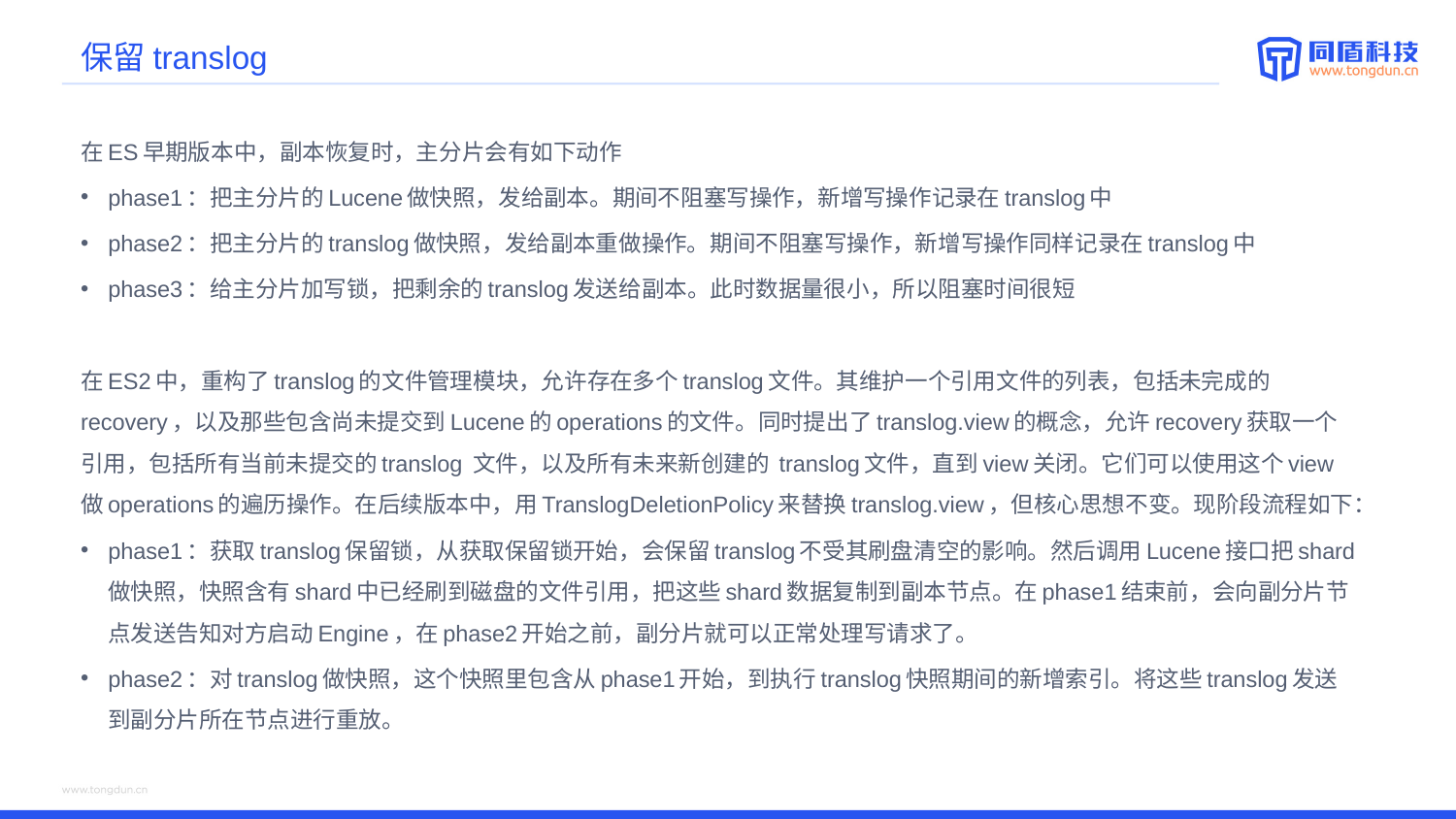

# 保留translog
在ES早期版本中，副本恢复时，主分片会有如下动作
phase1：把主分片的Lucene做快照，发给副本。期间不阻塞写操作，新增写操作记录在translog中
phase2：把主分片的translog做快照，发给副本重做操作。期间不阻塞写操作，新增写操作同样记录在translog中
phase3：给主分片加写锁，把剩余的translog发送给副本。此时数据量很小，所以阻塞时间很短

在ES2中，重构了translog的文件管理模块，允许存在多个translog文件。其维护一个引用文件的列表，包括未完成的recovery，以及那些包含尚未提交到Lucene的operations的文件。同时提出了translog.view的概念，允许recovery获取一个引用，包括所有当前未提交的translog 文件，以及所有未来新创建的 translog文件，直到view关闭。它们可以使用这个view做operations的遍历操作。在后续版本中，用TranslogDeletionPolicy来替换translog.view，但核心思想不变。现阶段流程如下：
phase1：获取translog保留锁，从获取保留锁开始，会保留translog不受其刷盘清空的影响。然后调用Lucene接口把shard做快照，快照含有shard中已经刷到磁盘的文件引用，把这些shard数据复制到副本节点。在phase1结束前，会向副分片节点发送告知对方启动Engine，在phase2开始之前，副分片就可以正常处理写请求了。
phase2：对translog做快照，这个快照里包含从phase1开始，到执行translog快照期间的新增索引。将这些translog发送到副分片所在节点进行重放。